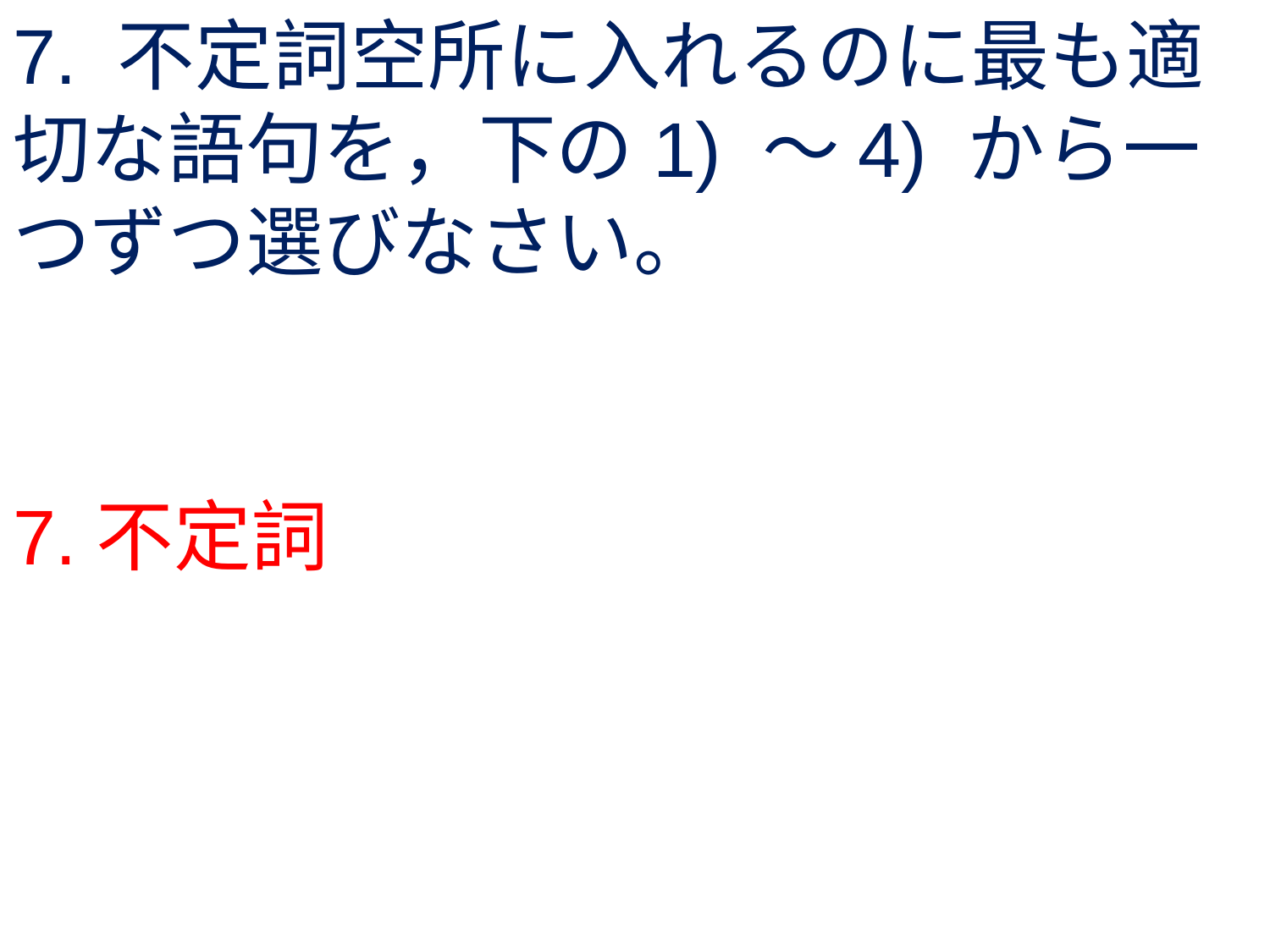

# 7. 不定詞空所に入れるのに最も適切な語句を，下の1) 〜4) から一つずつ選びなさい。
7.不定詞